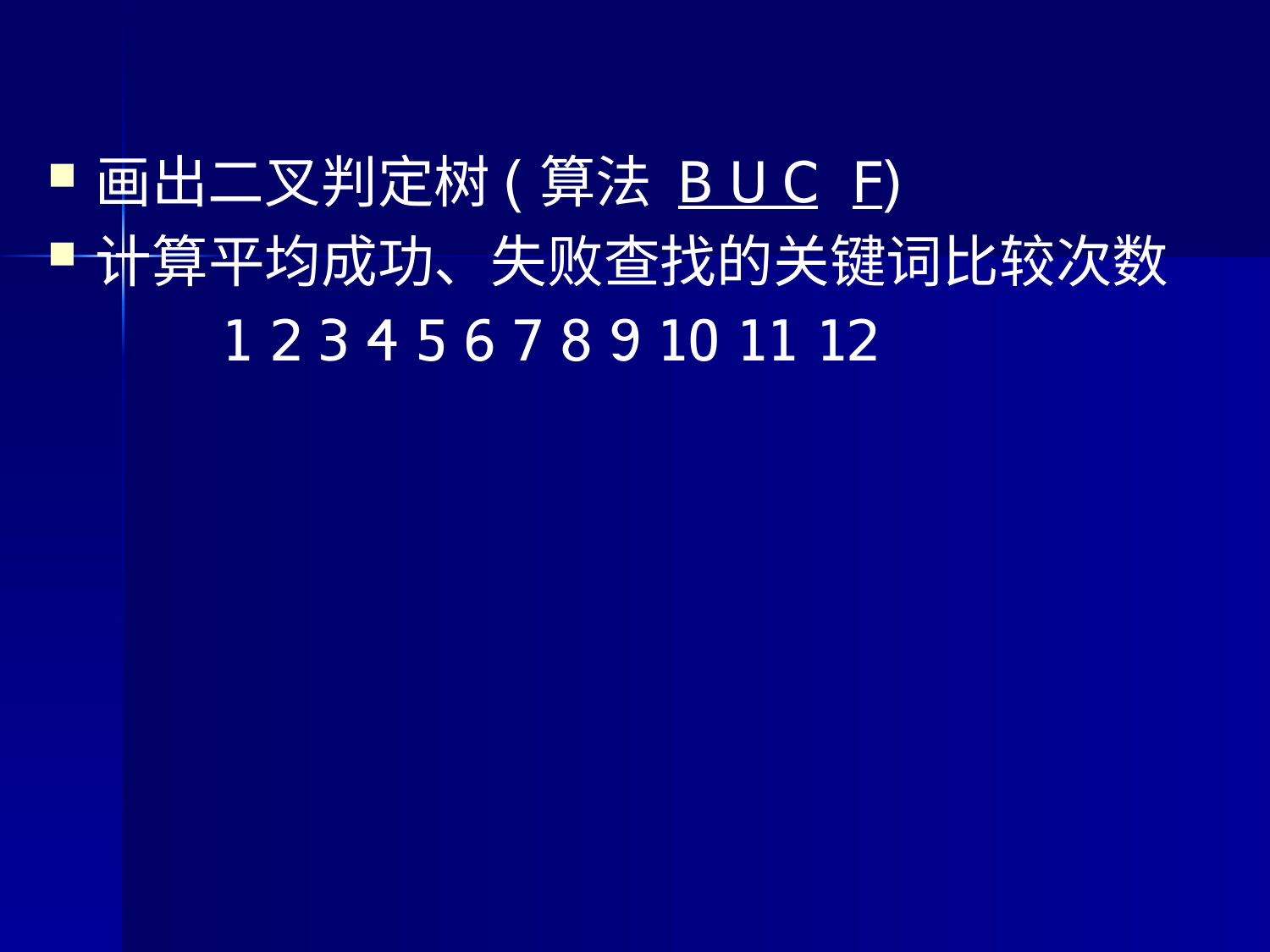

画出二叉判定树(算法 B U C  F)
计算平均成功、失败查找的关键词比较次数
		1 2 3 4 5 6 7 8 9 10 11 12